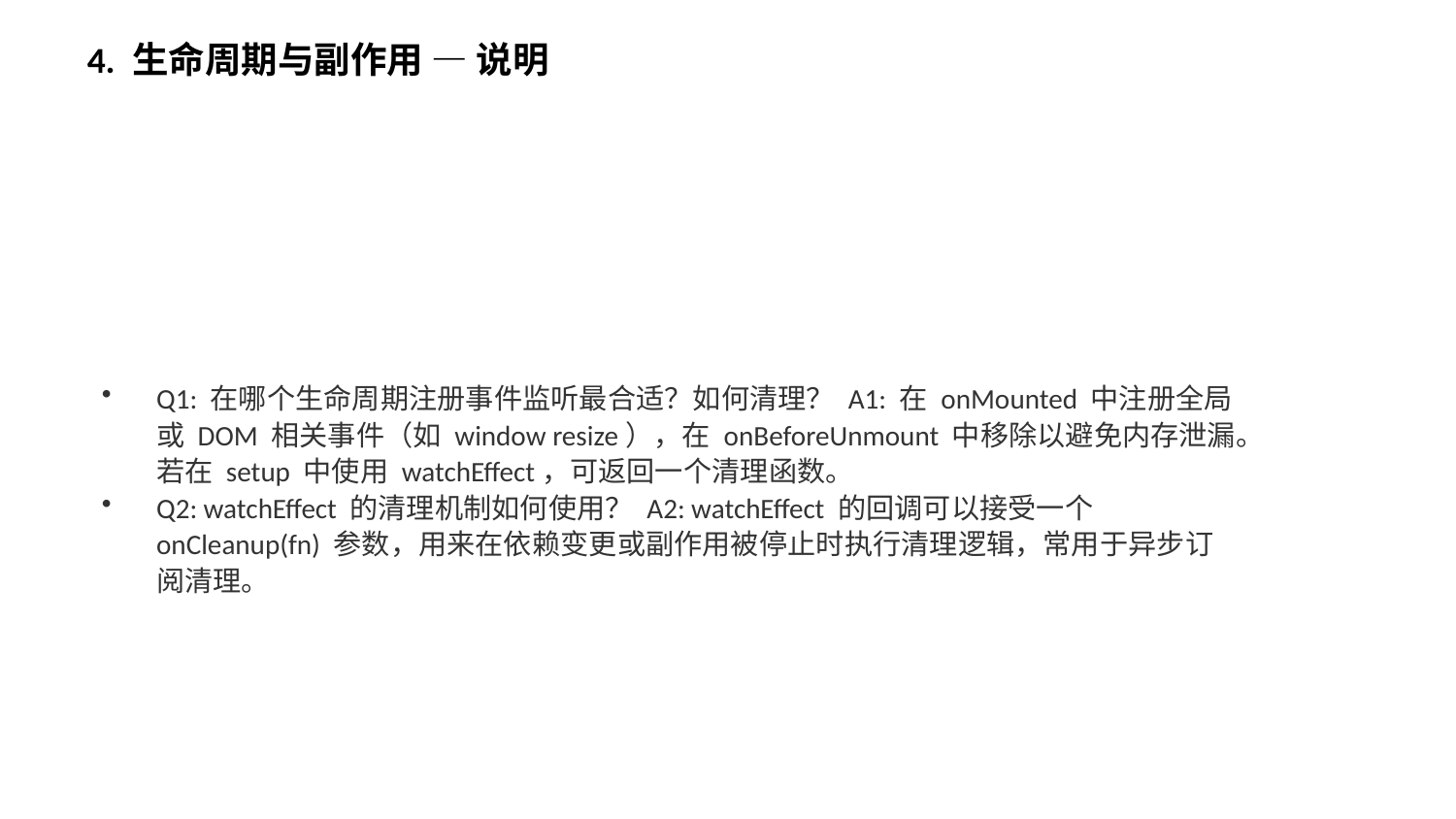

4. 生命周期与副作用 — 说明
Q1: 在哪个生命周期注册事件监听最合适？如何清理？ A1: 在 onMounted 中注册全局或 DOM 相关事件（如 window resize），在 onBeforeUnmount 中移除以避免内存泄漏。若在 setup 中使用 watchEffect，可返回一个清理函数。
Q2: watchEffect 的清理机制如何使用？ A2: watchEffect 的回调可以接受一个 onCleanup(fn) 参数，用来在依赖变更或副作用被停止时执行清理逻辑，常用于异步订阅清理。